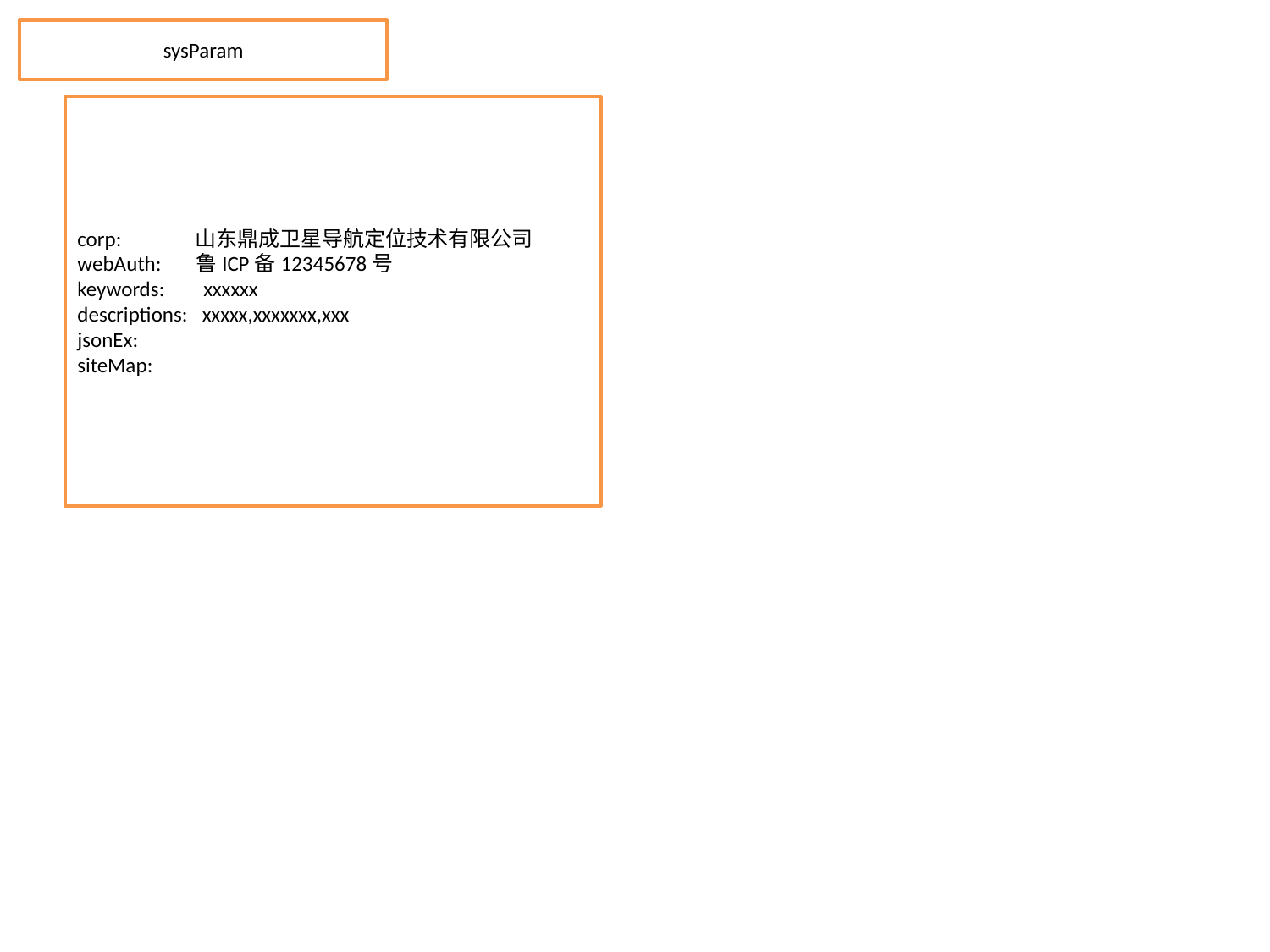

sysParam
corp:              山东鼎成卫星导航定位技术有限公司
webAuth:      鲁ICP备12345678号
keywords:        xxxxxx
descriptions:   xxxxx,xxxxxxx,xxx
jsonEx:
siteMap: